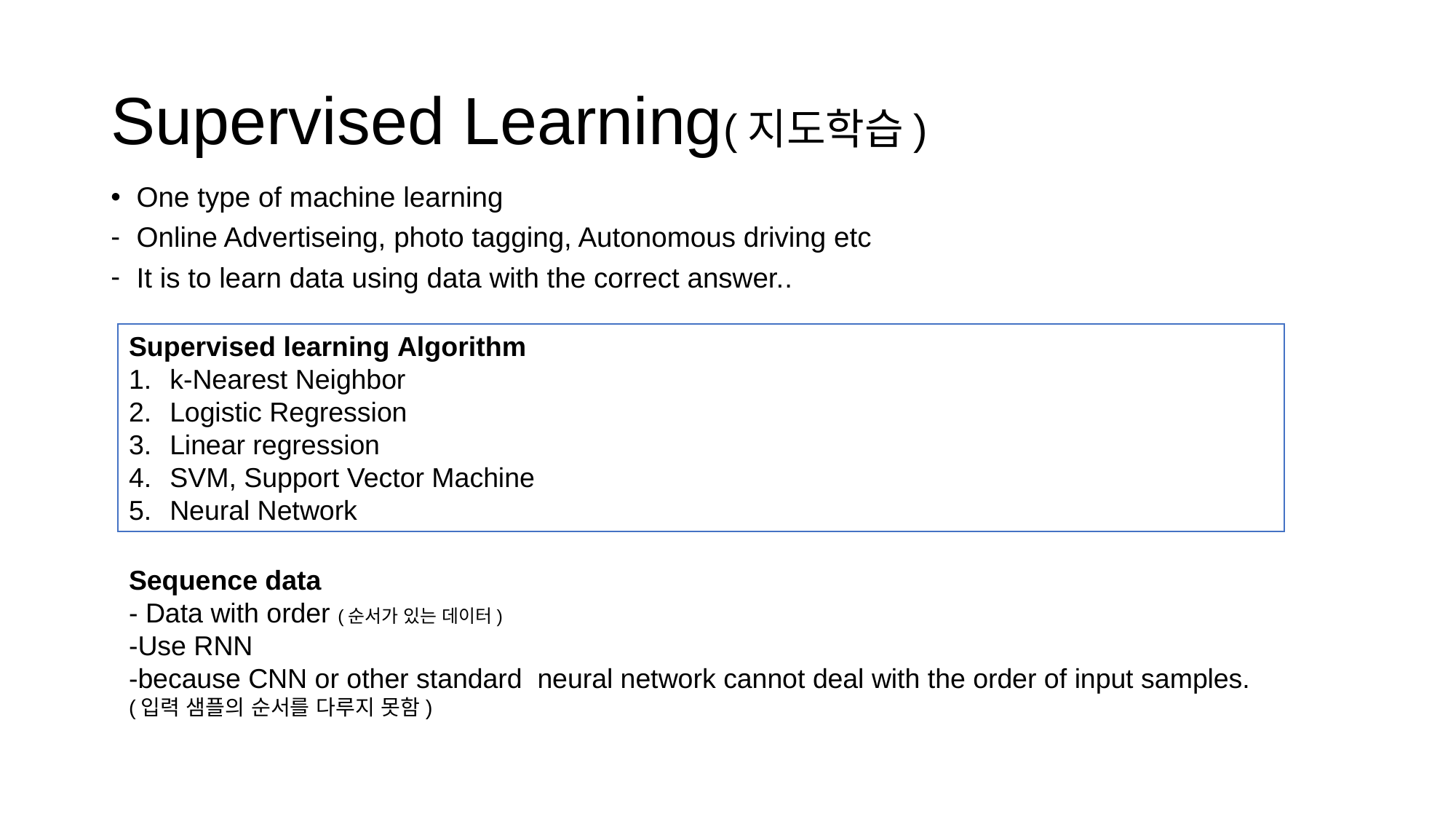

# Supervised Learning(지도학습)
One type of machine learning
Online Advertiseing, photo tagging, Autonomous driving etc
It is to learn data using data with the correct answer..

Supervised learning Algorithm
k-Nearest Neighbor
Logistic Regression
Linear regression
SVM, Support Vector Machine
Neural Network
Sequence data
- Data with order (순서가 있는 데이터)
-Use RNN
-because CNN or other standard  neural network cannot deal with the order of input samples.
(입력 샘플의 순서를 다루지 못함)